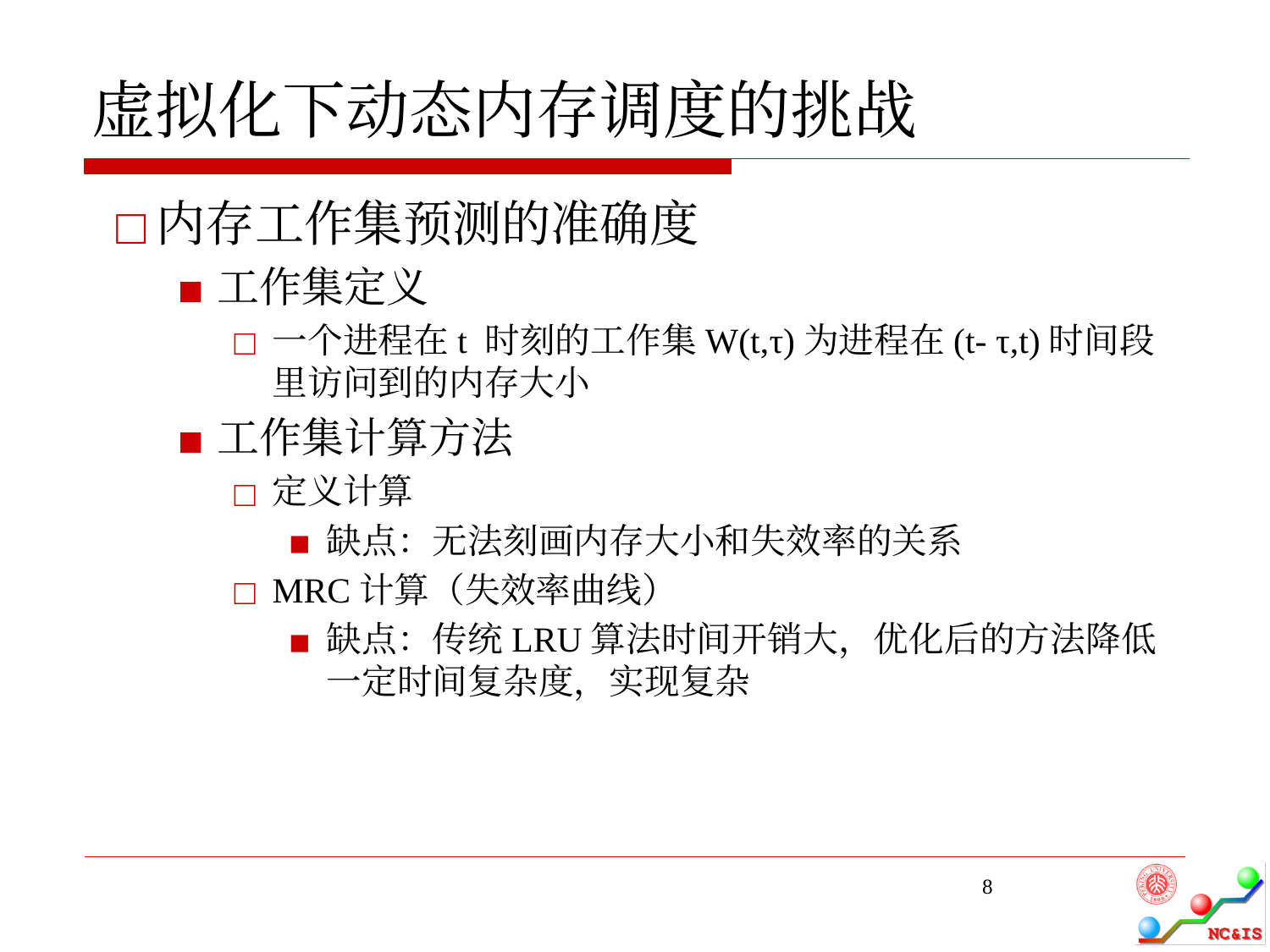

# 虚拟化下动态内存调度的挑战
内存工作集预测的准确度
工作集定义
一个进程在t 时刻的工作集W(t,τ)为进程在(t- τ,t)时间段里访问到的内存大小
工作集计算方法
定义计算
缺点：无法刻画内存大小和失效率的关系
MRC计算（失效率曲线）
缺点：传统LRU算法时间开销大，优化后的方法降低一定时间复杂度，实现复杂

8